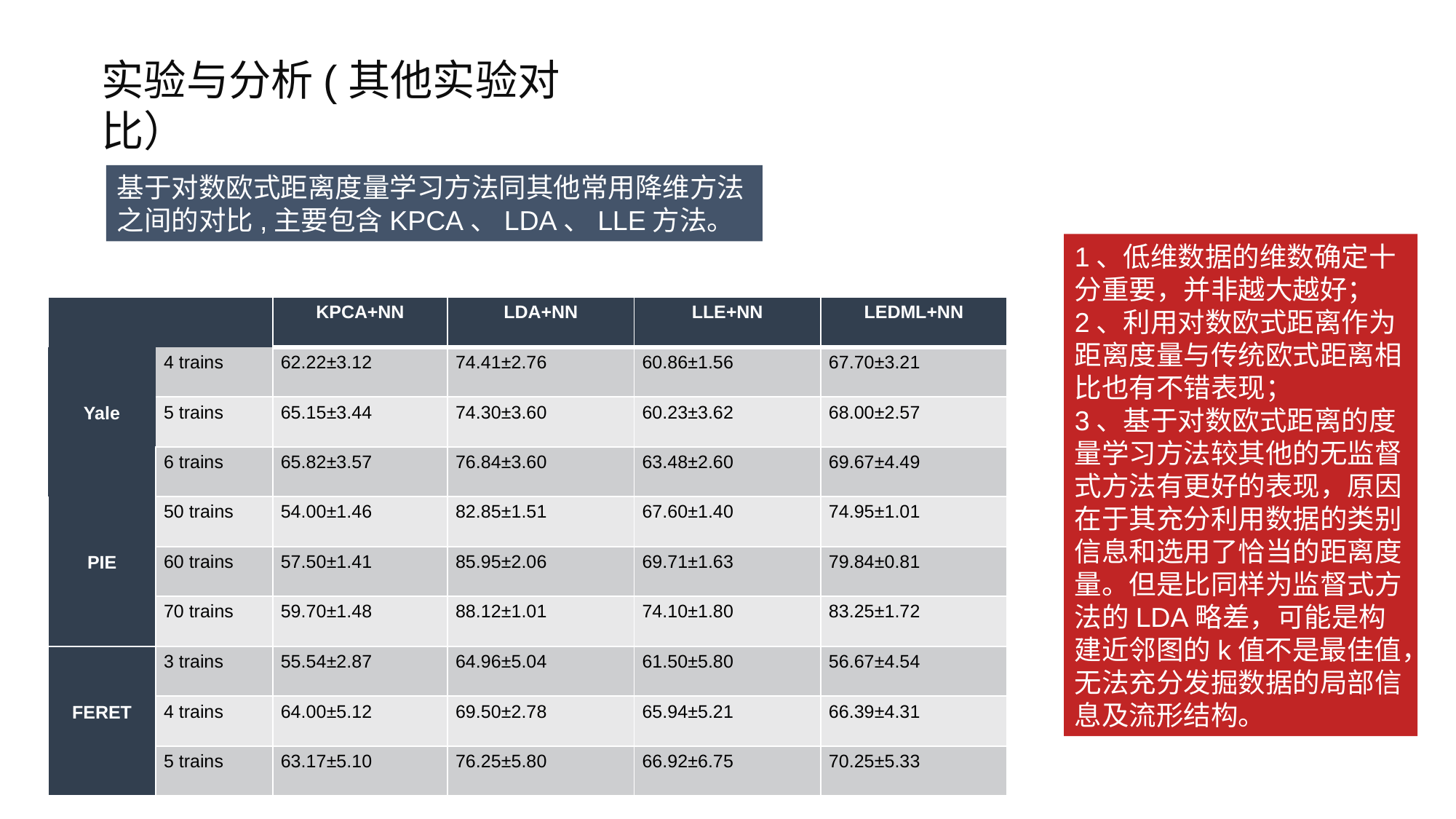

实验与分析(其他实验对比）
基于对数欧式距离度量学习方法同其他常用降维方法之间的对比,主要包含KPCA、LDA、LLE方法。
1、低维数据的维数确定十分重要，并非越大越好；
2、利用对数欧式距离作为距离度量与传统欧式距离相比也有不错表现；
3、基于对数欧式距离的度量学习方法较其他的无监督式方法有更好的表现，原因在于其充分利用数据的类别信息和选用了恰当的距离度量。但是比同样为监督式方法的LDA略差，可能是构建近邻图的k值不是最佳值，无法充分发掘数据的局部信息及流形结构。
|  |  | KPCA+NN | LDA+NN | LLE+NN | LEDML+NN |
| --- | --- | --- | --- | --- | --- |
| Yale | 4 trains | 62.22±3.12 | 74.41±2.76 | 60.86±1.56 | 67.70±3.21 |
|  | 5 trains | 65.15±3.44 | 74.30±3.60 | 60.23±3.62 | 68.00±2.57 |
|  | 6 trains | 65.82±3.57 | 76.84±3.60 | 63.48±2.60 | 69.67±4.49 |
| PIE | 50 trains | 54.00±1.46 | 82.85±1.51 | 67.60±1.40 | 74.95±1.01 |
|  | 60 trains | 57.50±1.41 | 85.95±2.06 | 69.71±1.63 | 79.84±0.81 |
|  | 70 trains | 59.70±1.48 | 88.12±1.01 | 74.10±1.80 | 83.25±1.72 |
| FERET | 3 trains | 55.54±2.87 | 64.96±5.04 | 61.50±5.80 | 56.67±4.54 |
|  | 4 trains | 64.00±5.12 | 69.50±2.78 | 65.94±5.21 | 66.39±4.31 |
|  | 5 trains | 63.17±5.10 | 76.25±5.80 | 66.92±6.75 | 70.25±5.33 |